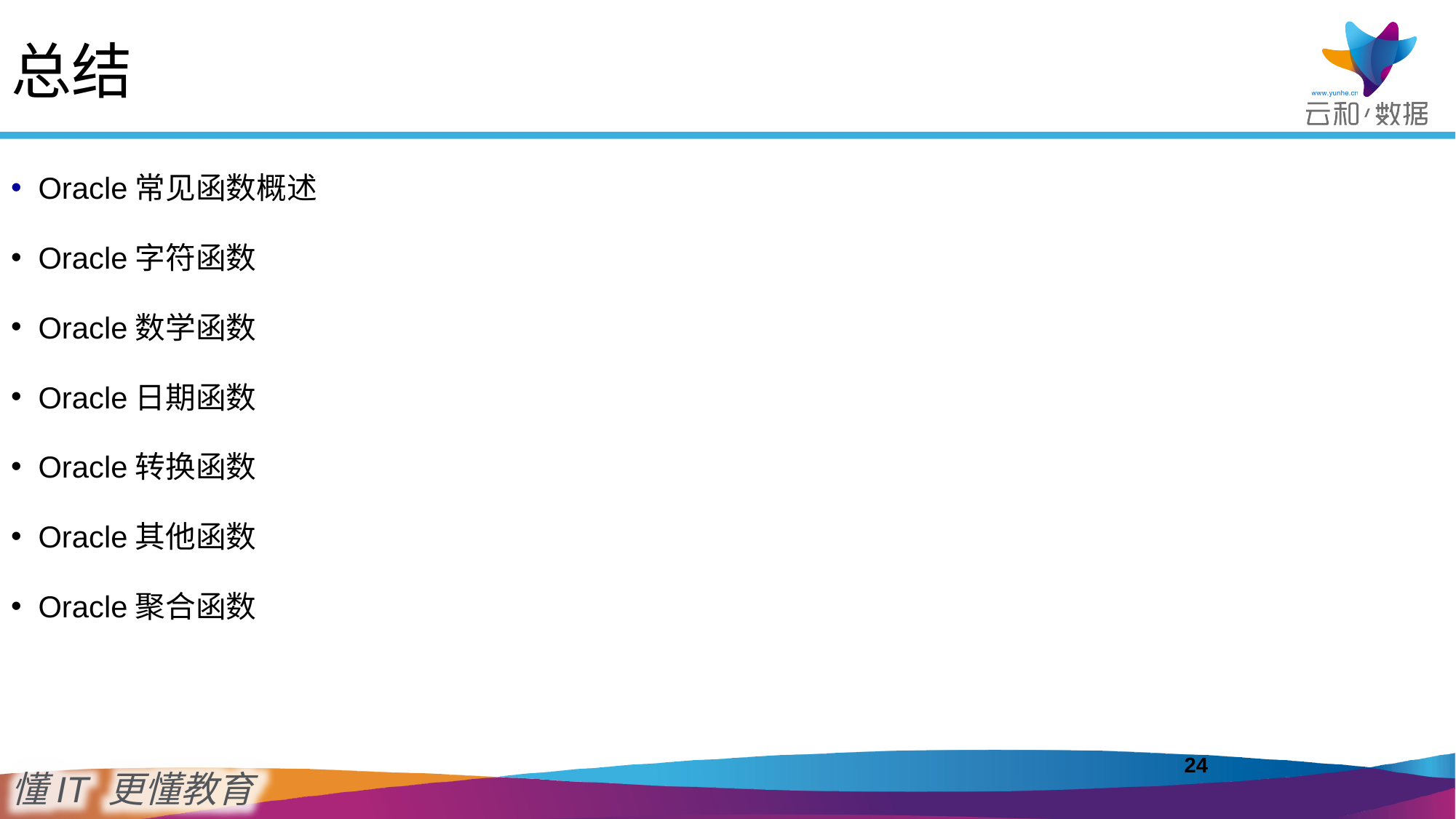

总结
Oracle常见函数概述
Oracle字符函数
Oracle数学函数
Oracle日期函数
Oracle转换函数
Oracle其他函数
Oracle聚合函数
24